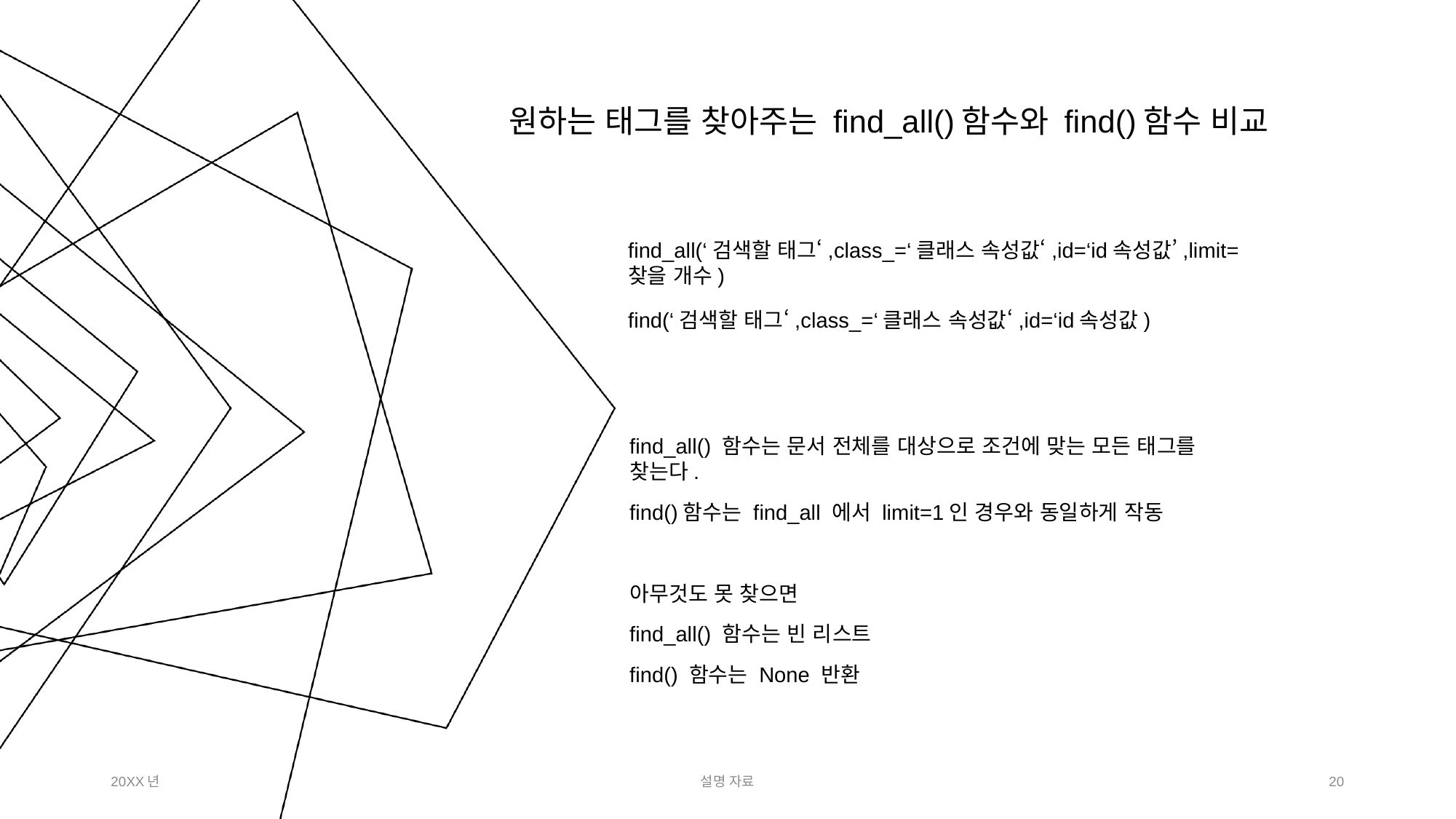

원하는 태그를 찾아주는 find_all()함수와 find()함수 비교
find_all(‘검색할 태그‘,class_=‘클래스 속성값‘,id=‘id속성값’,limit=찾을 개수)

find(‘검색할 태그‘,class_=‘클래스 속성값‘,id=‘id속성값)
find_all() 함수는 문서 전체를 대상으로 조건에 맞는 모든 태그를 찾는다.
find()함수는 find_all 에서 limit=1인 경우와 동일하게 작동

아무것도 못 찾으면
find_all() 함수는 빈 리스트
find() 함수는 None 반환

20XX년
설명 자료
20